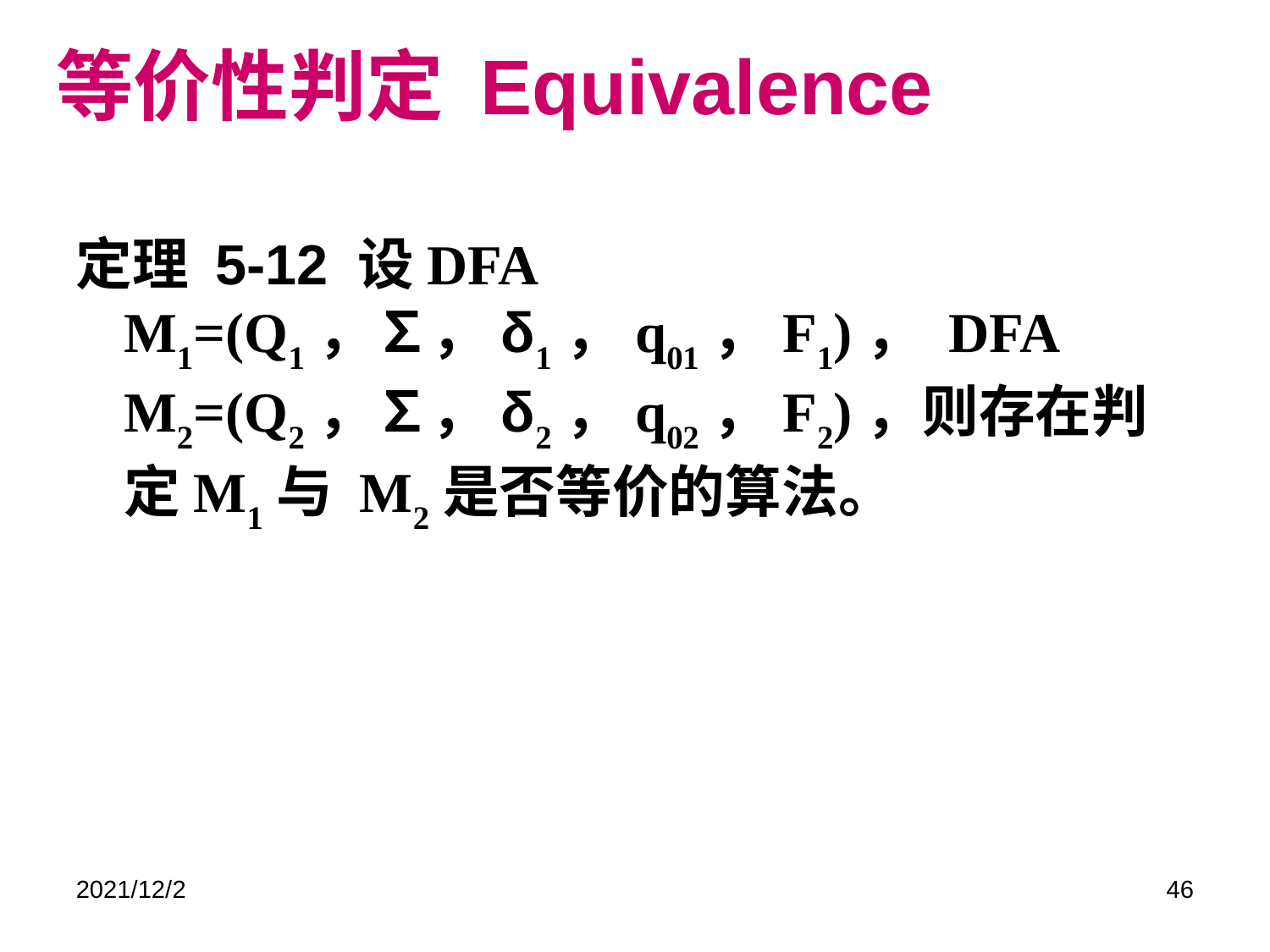

# 等价性判定 Equivalence
定理 5-12 设DFA  M1=(Q1，∑，δ1，q01，F1)， DFA M2=(Q2，∑，δ2，q02，F2)，则存在判定M1与 M2是否等价的算法。
2021/12/2
46